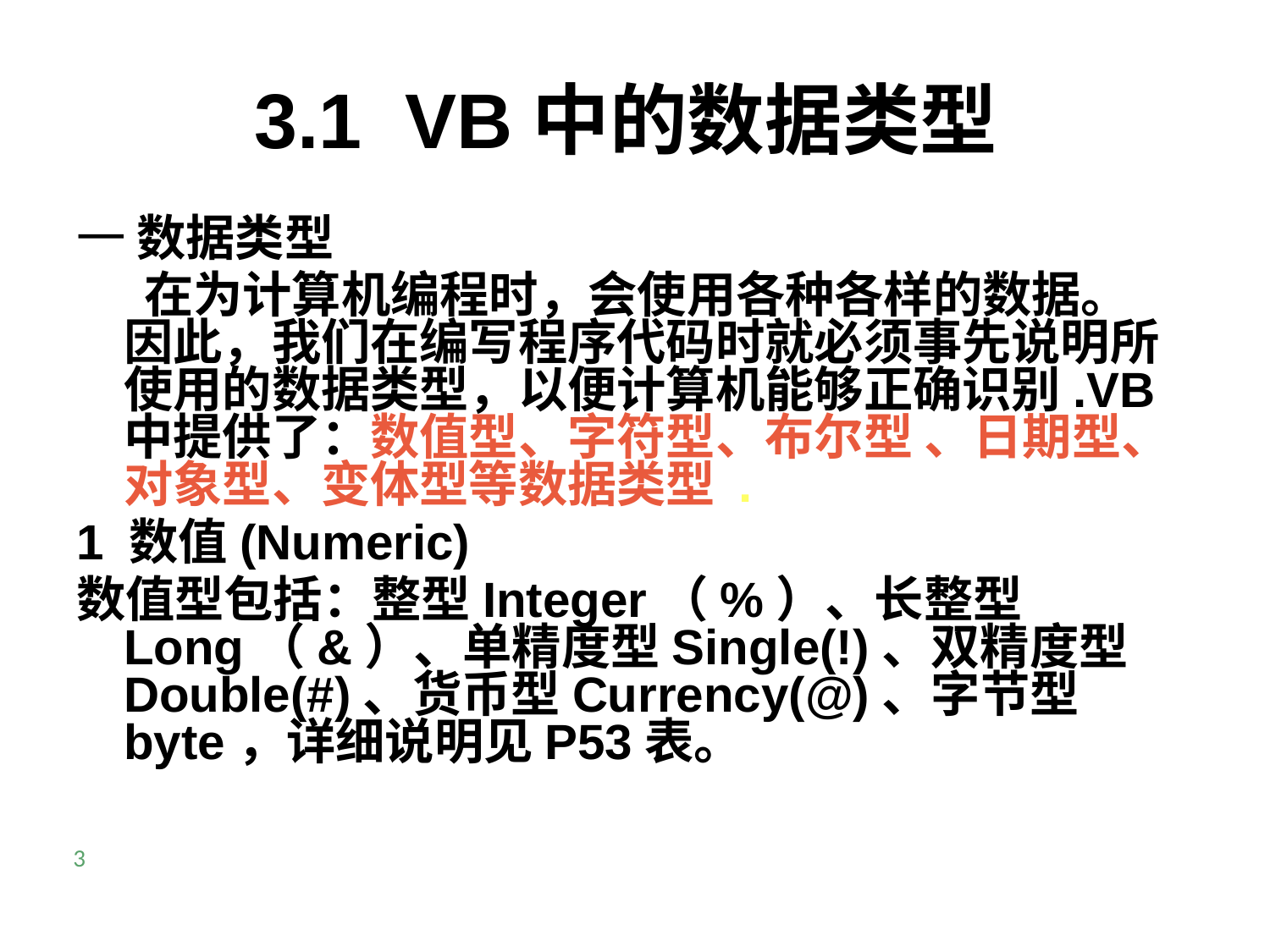

3.1  VB中的数据类型
一 数据类型
     在为计算机编程时，会使用各种各样的数据。因此，我们在编写程序代码时就必须事先说明所使用的数据类型，以便计算机能够正确识别.VB中提供了：数值型、字符型、布尔型 、日期型、对象型、变体型等数据类型 .
1 数值(Numeric)
数值型包括：整型Integer（%）、长整型Long（&）、单精度型Single(!)、双精度型Double(#)、货币型Currency(@)、字节型byte，详细说明见P53表。

3